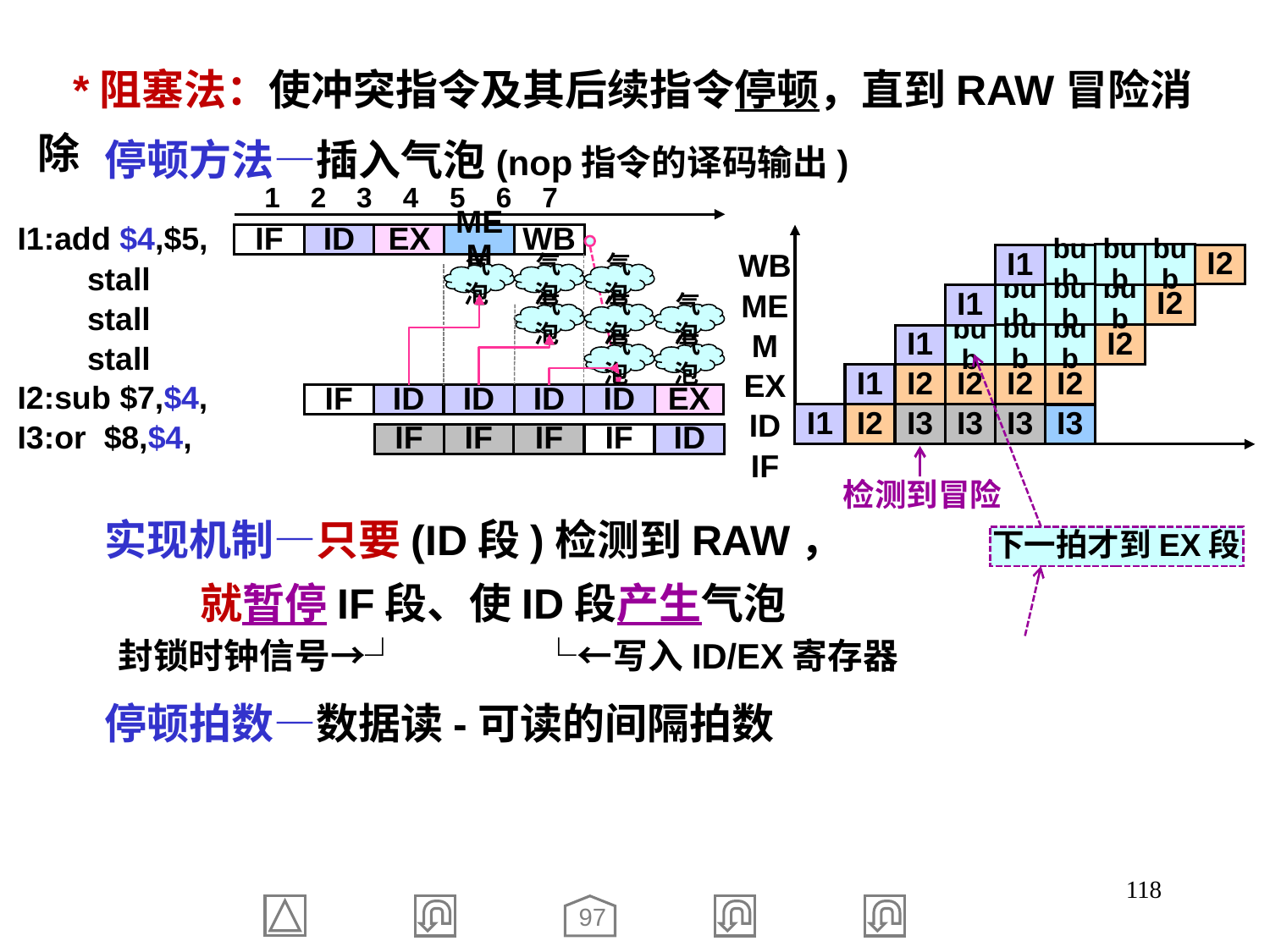

*阻塞法：使冲突指令及其后续指令停顿，直到RAW冒险消除
      停顿方法—插入气泡(nop指令的译码输出)
1    2    3    4    5    6    7
I1:add $4,$5,

I2:sub $7,$4,
I3:or  $8,$4,

MEM
ID
IF
EX
WB
ID
IF
ID
ID
ID
EX
IF
IF
IF
IF
ID
WB
MEM
EX
ID
IF
bub
bub
I2
I1
bub
bub
bub
I1
bub
I2
bub
bub
I2
I1
bub
I1
I2
I2
I2
I2
I1
I2
I3
I3
I3
I3

stall
stall
stall
气泡
气泡
气泡
气泡
气泡
气泡
气泡
气泡
下一拍才到EX段
检测到冒险
      实现机制—只要(ID段)检测到RAW，
                就暂停IF段、使ID段产生气泡
         封锁时钟信号→┘                  └←写入ID/EX寄存器
      停顿拍数—数据读-可读的间隔拍数
118

97